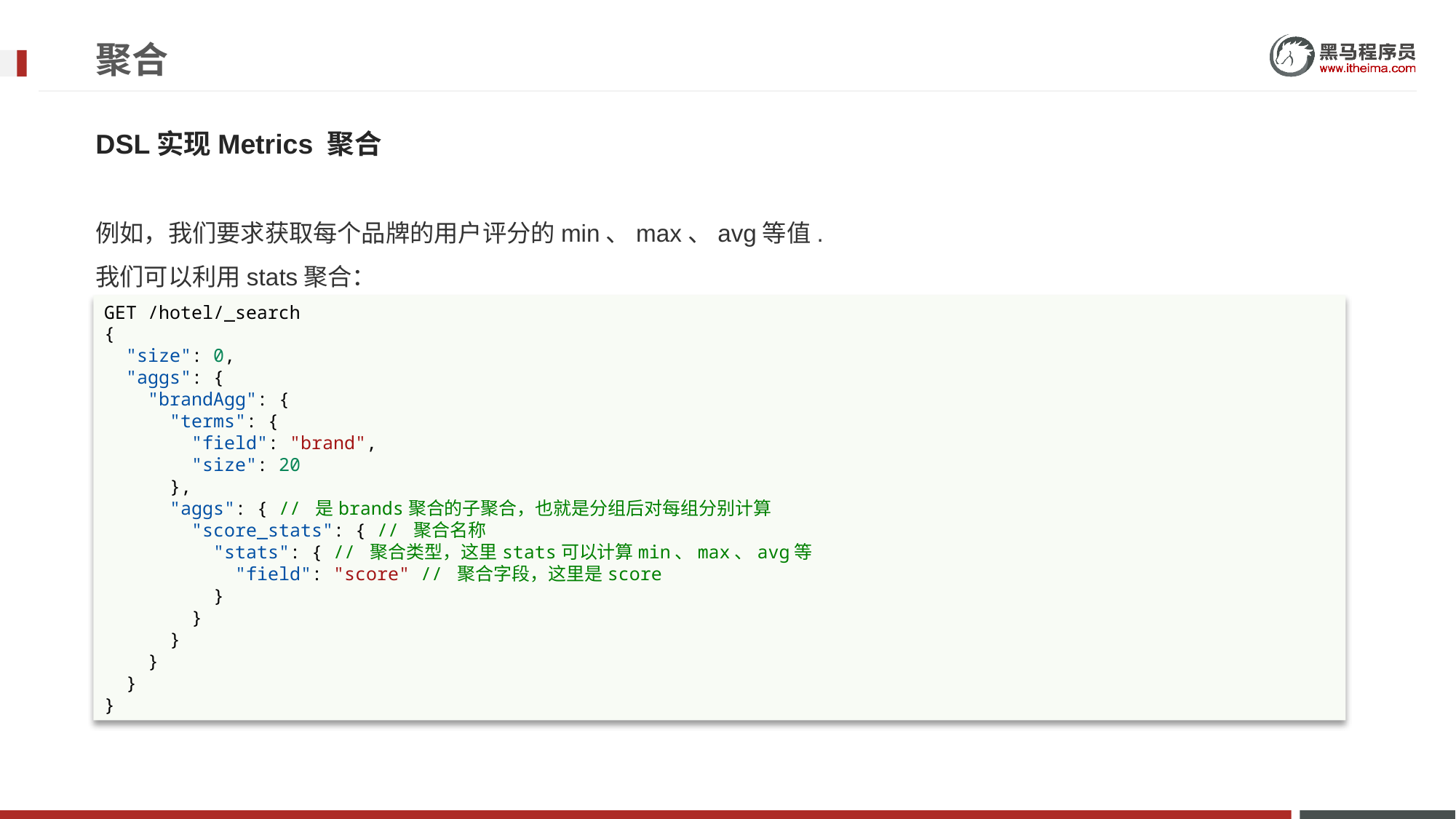

# 聚合
DSL实现Metrics 聚合
例如，我们要求获取每个品牌的用户评分的min、max、avg等值.
我们可以利用stats聚合：

GET /hotel/_search
{
  "size": 0,
  "aggs": {
    "brandAgg": {
      "terms": {
        "field": "brand",
        "size": 20
      },
      "aggs": { // 是brands聚合的子聚合，也就是分组后对每组分别计算
        "score_stats": { // 聚合名称
          "stats": { // 聚合类型，这里stats可以计算min、max、avg等
            "field": "score" // 聚合字段，这里是score
          }
        }
      }
    }
  }
}